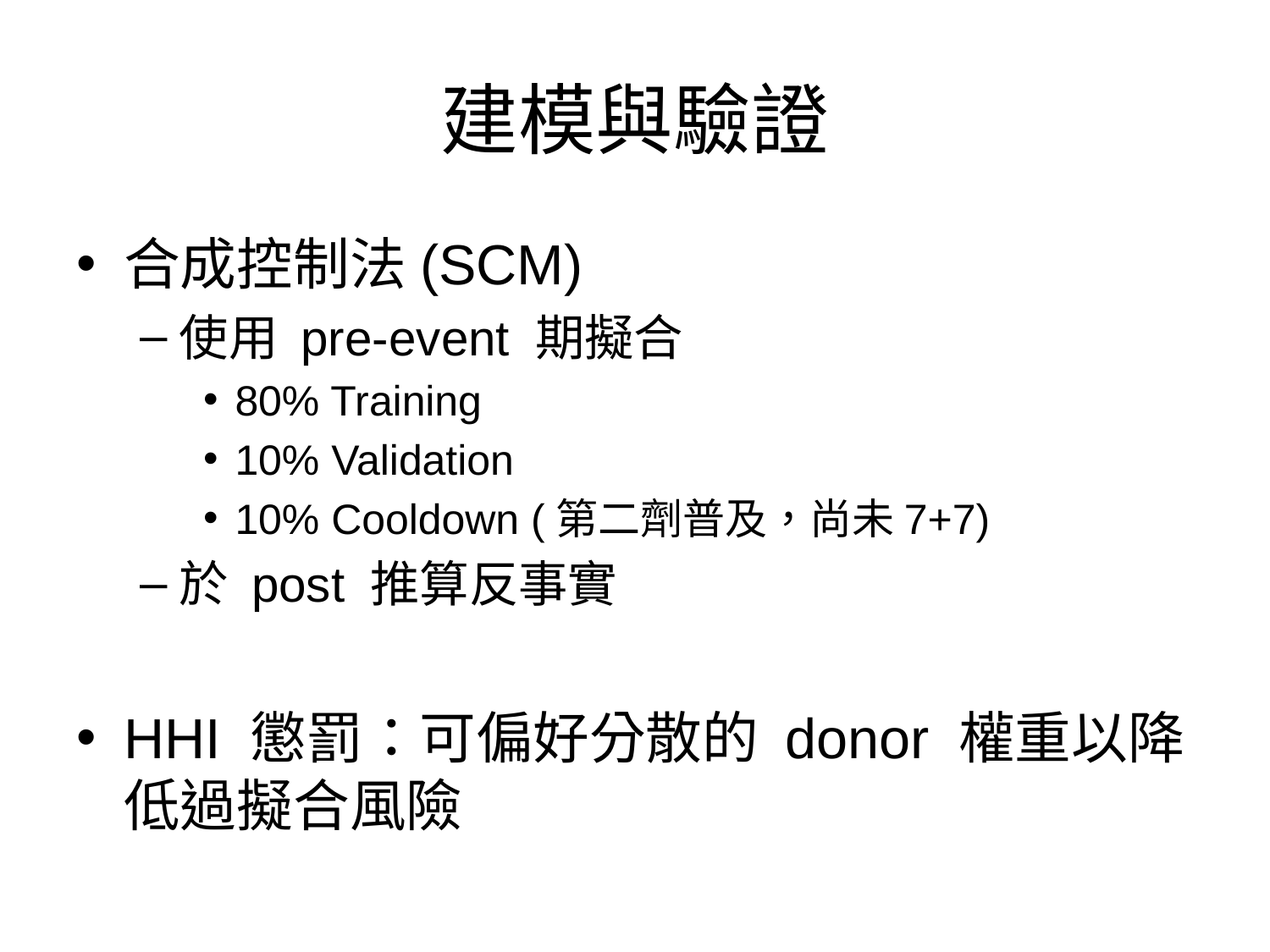

# 建模與驗證
合成控制法(SCM)
使用 pre-event 期擬合
80% Training
10% Validation
10% Cooldown (第二劑普及，尚未7+7)
於 post 推算反事實

HHI 懲罰：可偏好分散的 donor 權重以降低過擬合風險